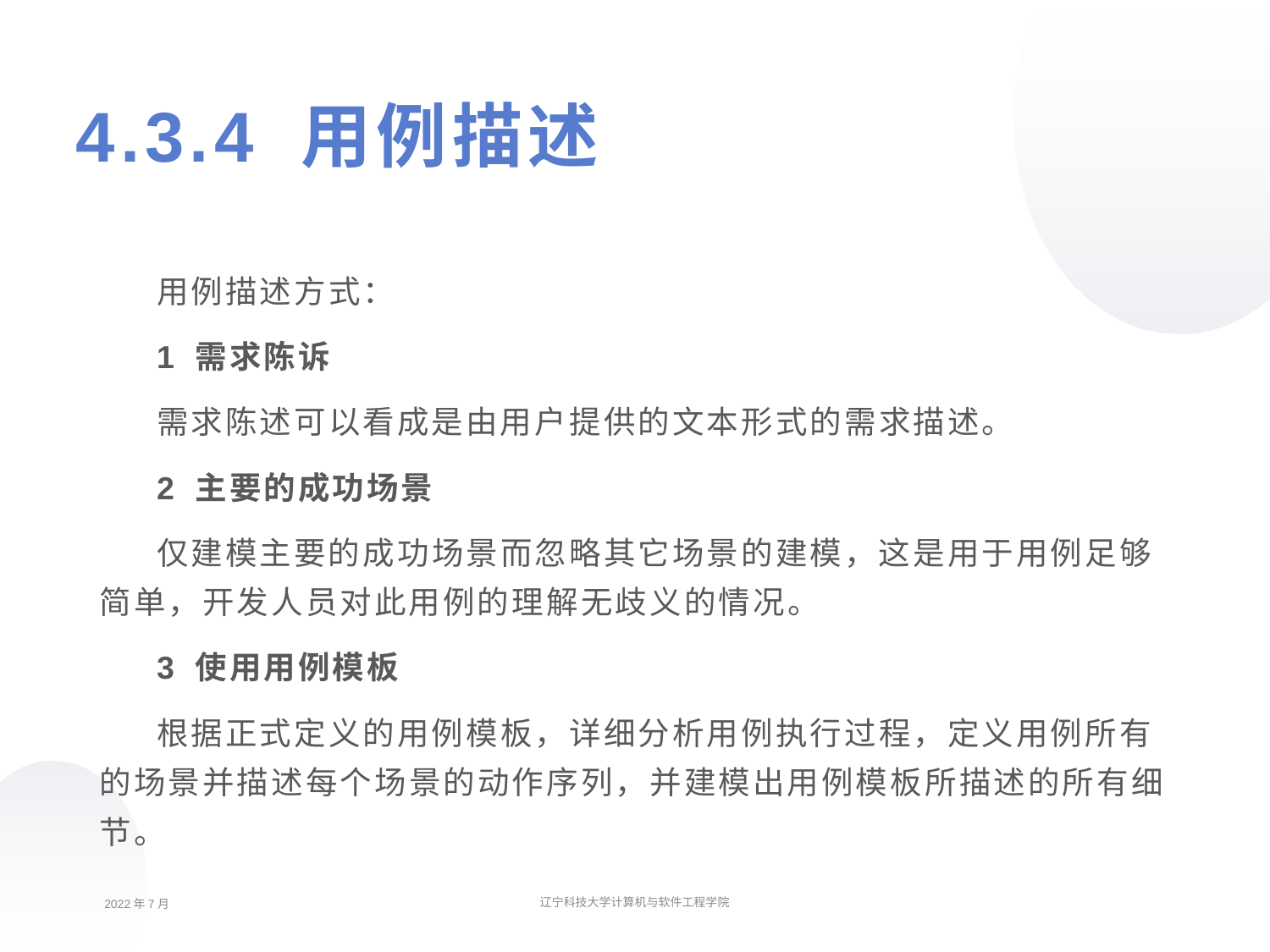

4.3.4 用例描述
用例描述方式：
1 需求陈诉
需求陈述可以看成是由用户提供的文本形式的需求描述。
2 主要的成功场景
仅建模主要的成功场景而忽略其它场景的建模，这是用于用例足够简单，开发人员对此用例的理解无歧义的情况。
3 使用用例模板
根据正式定义的用例模板，详细分析用例执行过程，定义用例所有的场景并描述每个场景的动作序列，并建模出用例模板所描述的所有细节。

2022年7月
辽宁科技大学计算机与软件工程学院
47